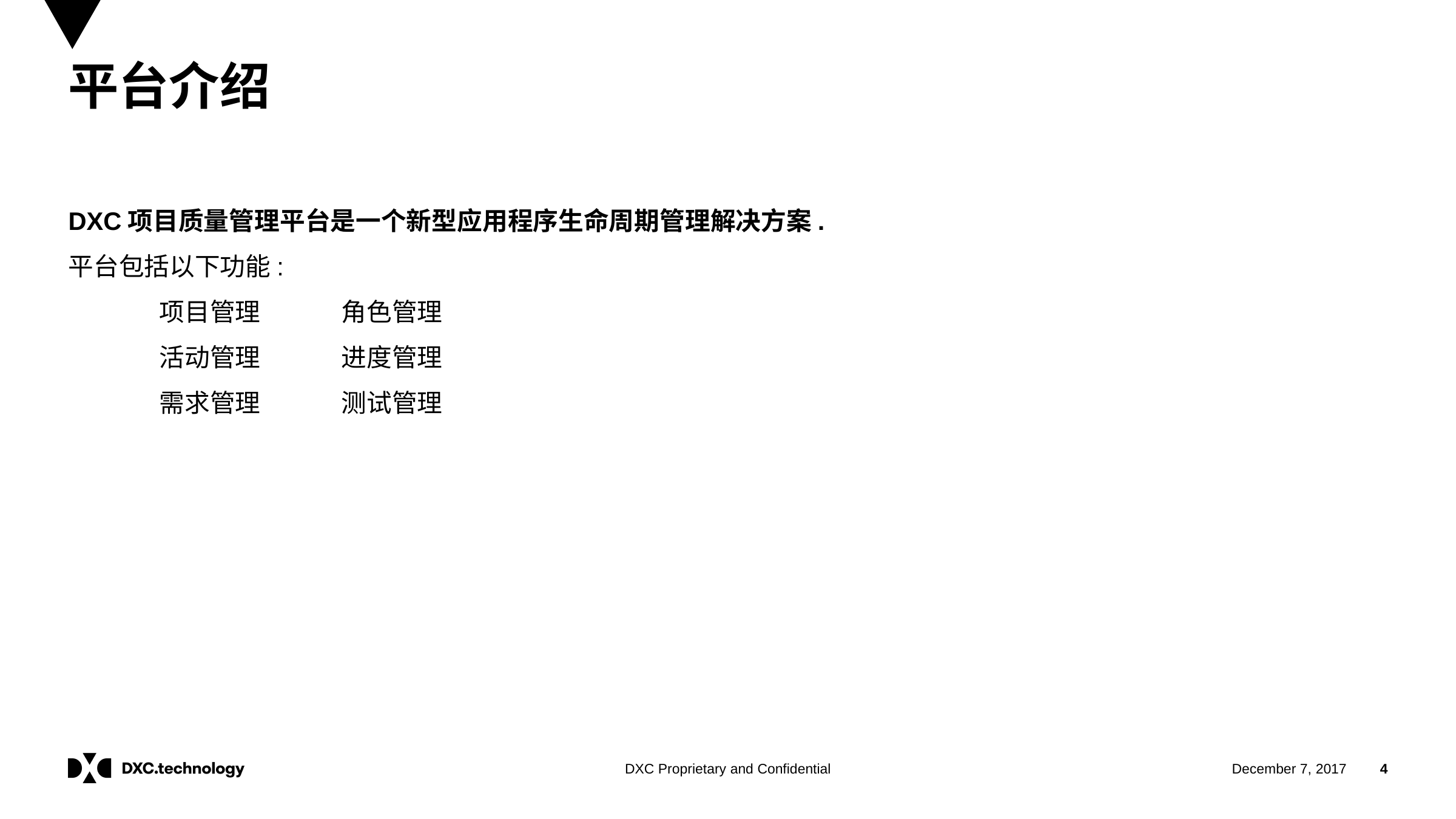

# 平台介绍
DXC项目质量管理平台是一个新型应用程序生命周期管理解决方案.
平台包括以下功能:
	项目管理	角色管理
	活动管理	进度管理
	需求管理	测试管理